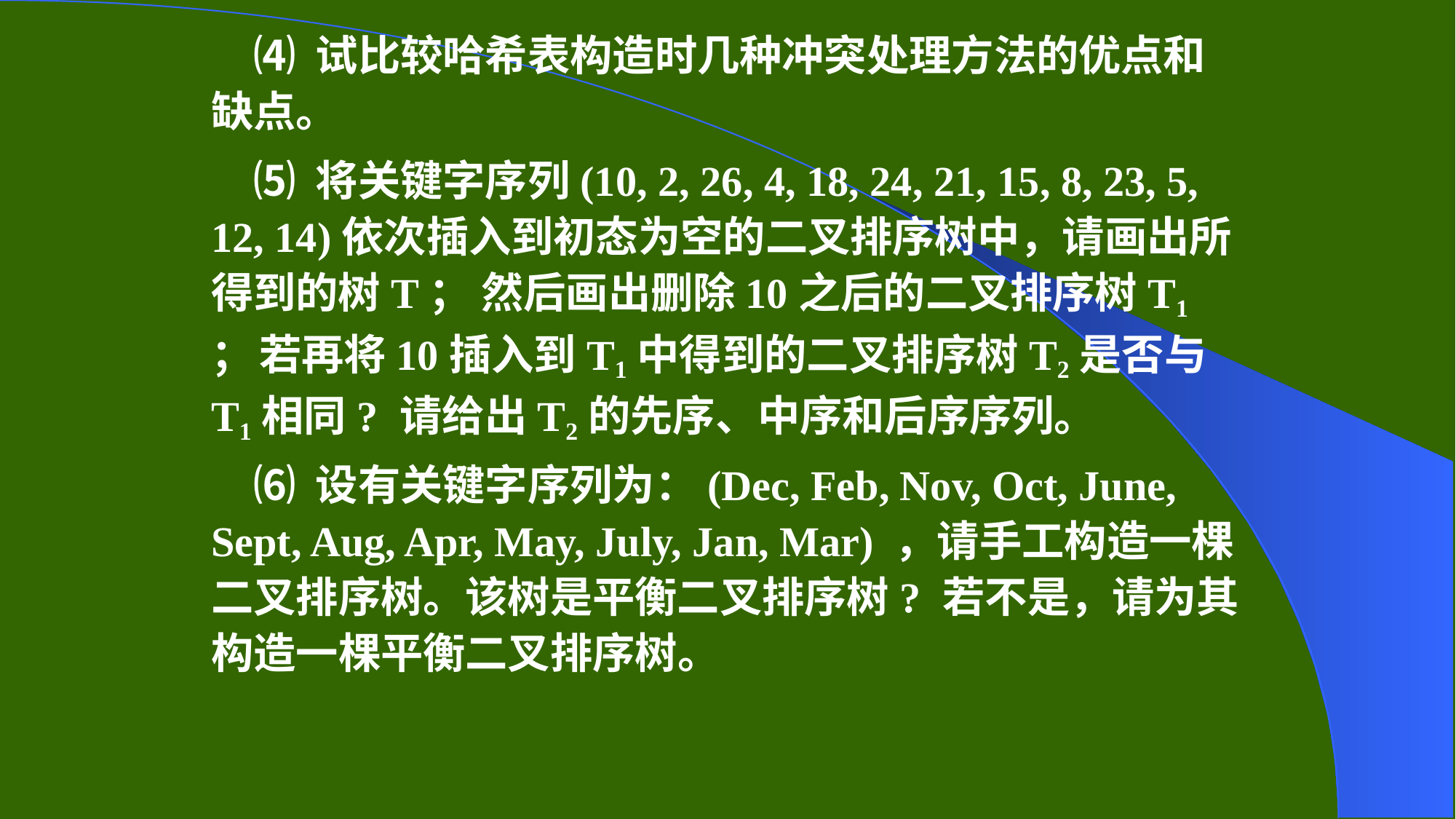

⑷ 试比较哈希表构造时几种冲突处理方法的优点和缺点。
⑸ 将关键字序列(10, 2, 26, 4, 18, 24, 21, 15, 8, 23, 5, 12, 14)依次插入到初态为空的二叉排序树中，请画出所得到的树T； 然后画出删除10之后的二叉排序树T1 ； 若再将10插入到T1中得到的二叉排序树T2是否与T1相同? 请给出T2的先序、中序和后序序列。
⑹ 设有关键字序列为：(Dec, Feb, Nov, Oct, June, Sept, Aug, Apr, May, July, Jan, Mar) ，请手工构造一棵二叉排序树。该树是平衡二叉排序树? 若不是，请为其构造一棵平衡二叉排序树。